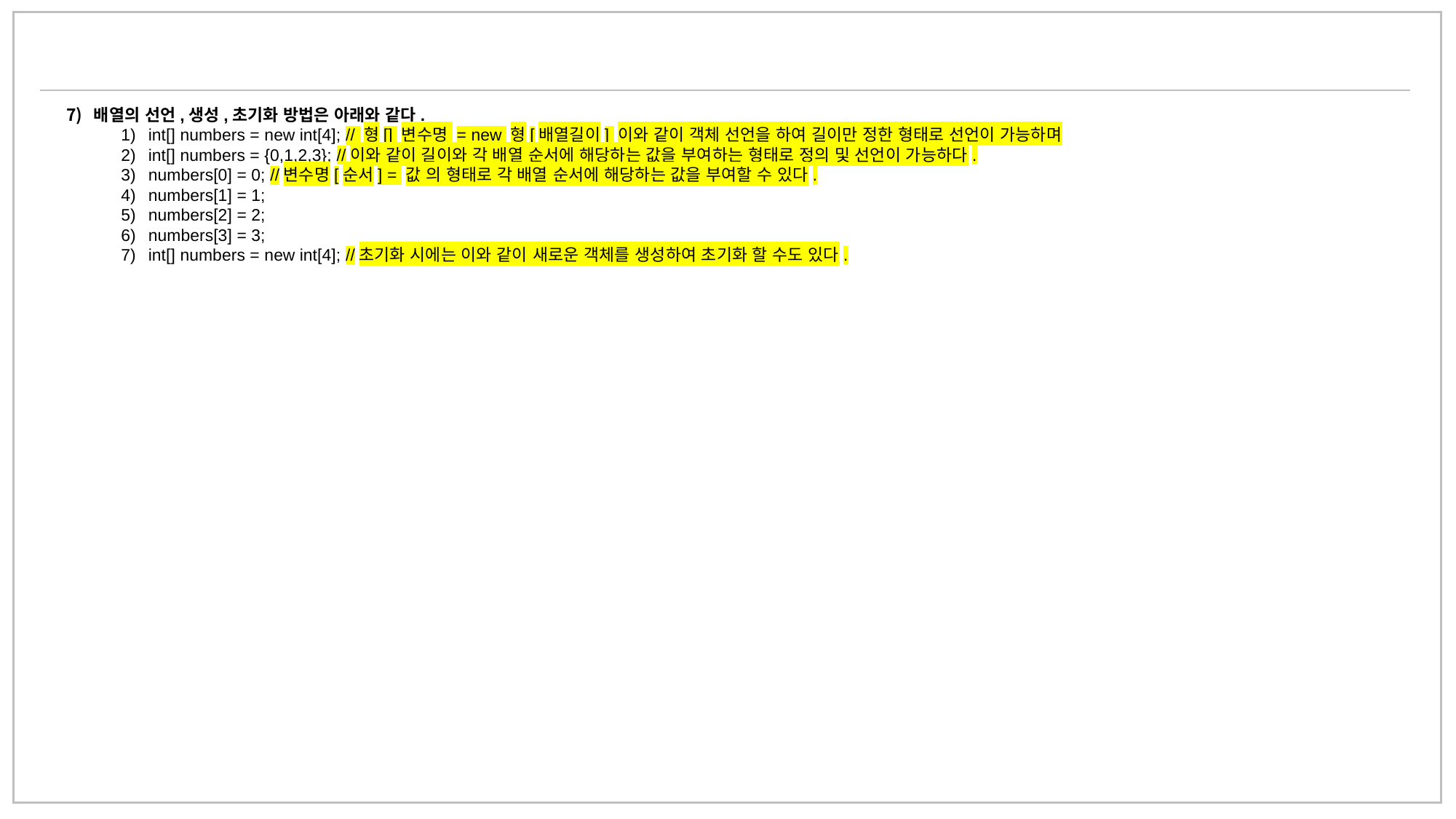

배열의 선언,생성,초기화 방법은 아래와 같다.
int[] numbers = new int[4]; // 형[] 변수명 = new 형[배열길이] 이와 같이 객체 선언을 하여 길이만 정한 형태로 선언이 가능하며
int[] numbers = {0,1,2,3}; //이와 같이 길이와 각 배열 순서에 해당하는 값을 부여하는 형태로 정의 및 선언이 가능하다.
numbers[0] = 0; //변수명[순서] = 값 의 형태로 각 배열 순서에 해당하는 값을 부여할 수 있다.
numbers[1] = 1;
numbers[2] = 2;
numbers[3] = 3;
int[] numbers = new int[4]; //초기화 시에는 이와 같이 새로운 객체를 생성하여 초기화 할 수도 있다.